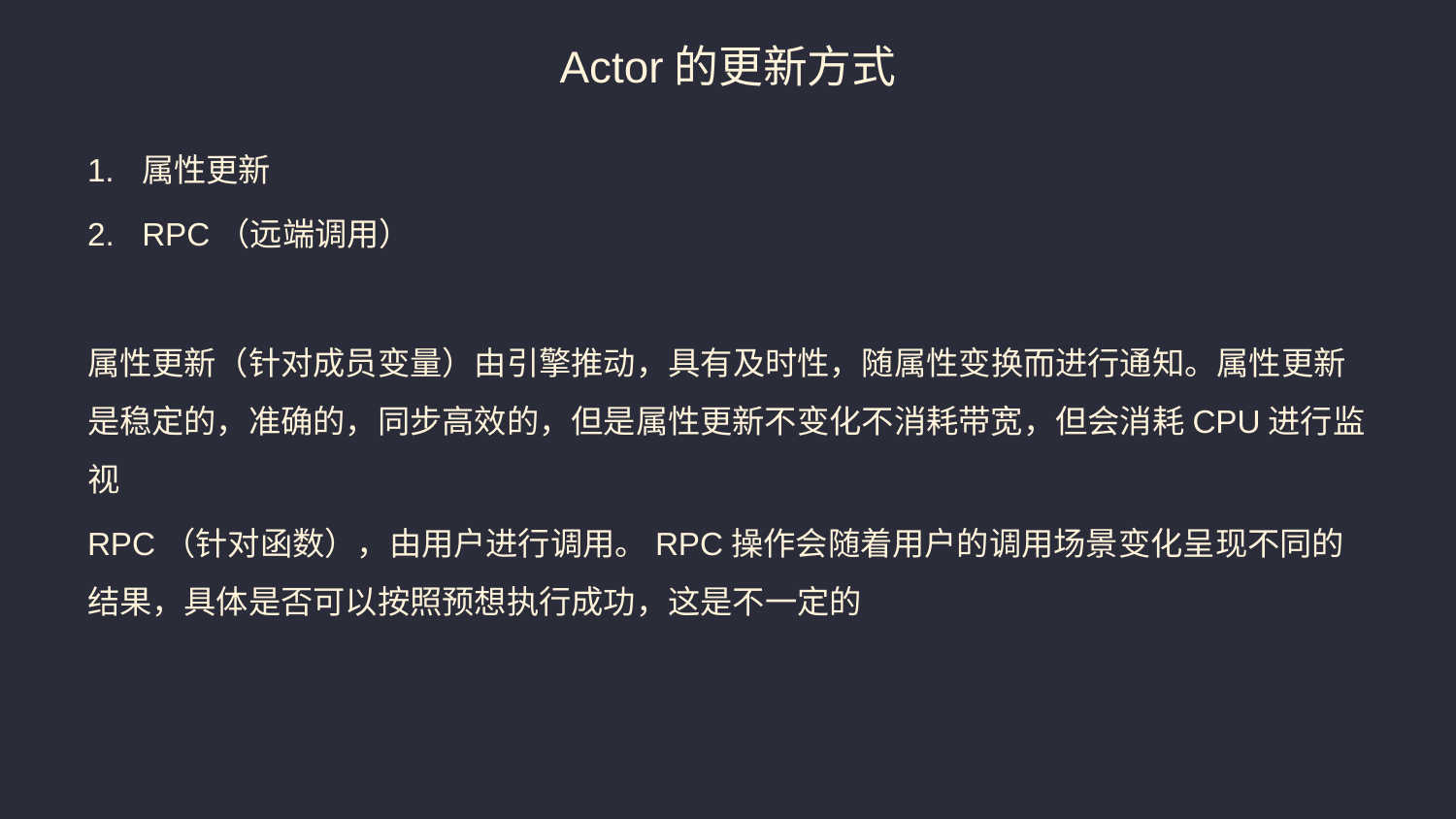

# Actor的更新方式
属性更新
RPC（远端调用）

属性更新（针对成员变量）由引擎推动，具有及时性，随属性变换而进行通知。属性更新是稳定的，准确的，同步高效的，但是属性更新不变化不消耗带宽，但会消耗CPU进行监视
RPC（针对函数），由用户进行调用。RPC操作会随着用户的调用场景变化呈现不同的结果，具体是否可以按照预想执行成功，这是不一定的